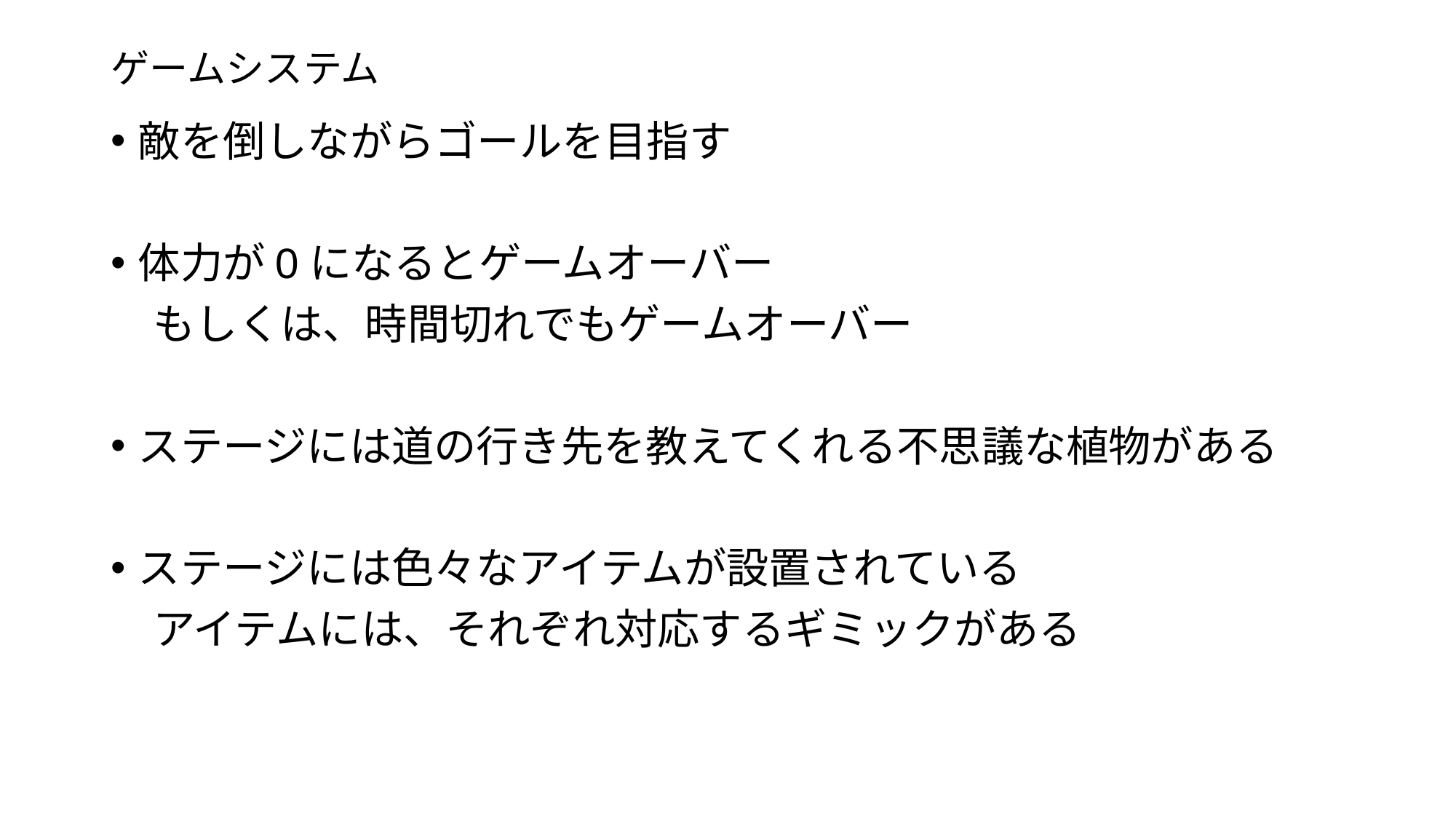

# ゲームシステム
敵を倒しながらゴールを目指す

体力が0になるとゲームオーバー
　もしくは、時間切れでもゲームオーバー

ステージには道の行き先を教えてくれる不思議な植物がある

ステージには色々なアイテムが設置されている
　アイテムには、それぞれ対応するギミックがある